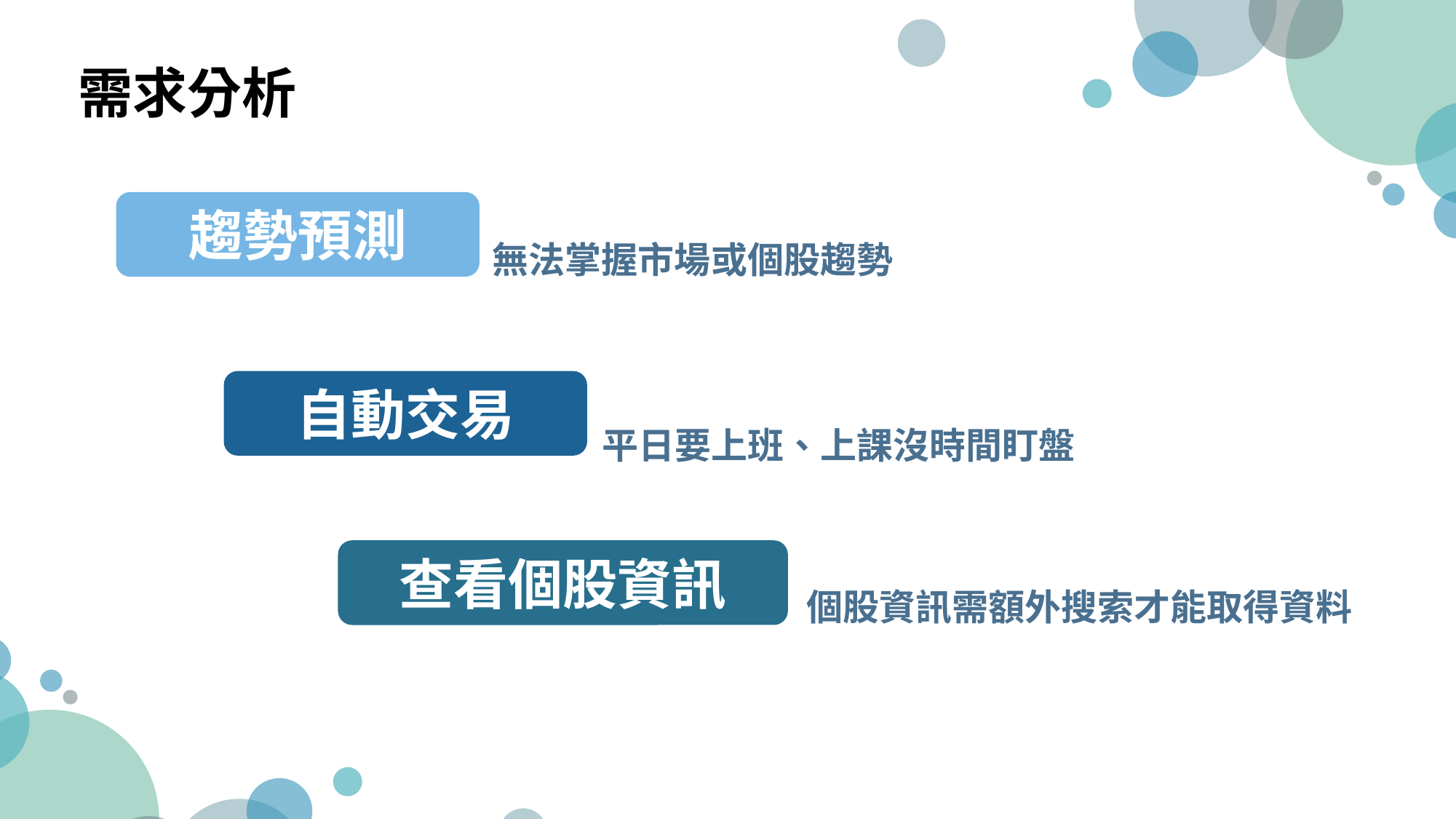

需求分析
趨勢預測
無法掌握市場或個股趨勢
自動交易
平日要上班、上課沒時間盯盤
查看個股資訊
個股資訊需額外搜索才能取得資料